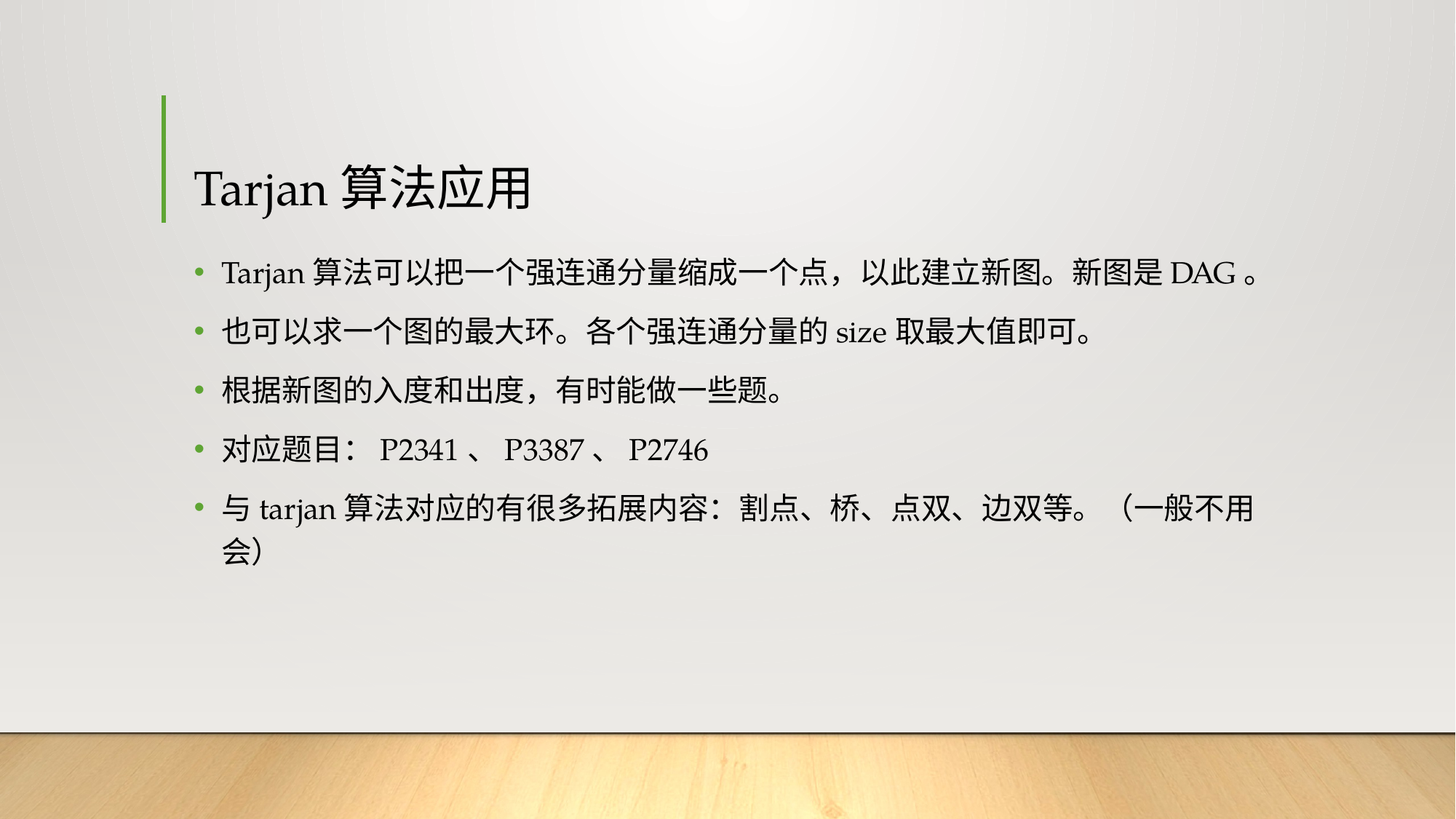

# Tarjan算法应用
Tarjan算法可以把一个强连通分量缩成一个点，以此建立新图。新图是DAG。
也可以求一个图的最大环。各个强连通分量的size取最大值即可。
根据新图的入度和出度，有时能做一些题。
对应题目：P2341、P3387、P2746
与tarjan算法对应的有很多拓展内容：割点、桥、点双、边双等。（一般不用会）